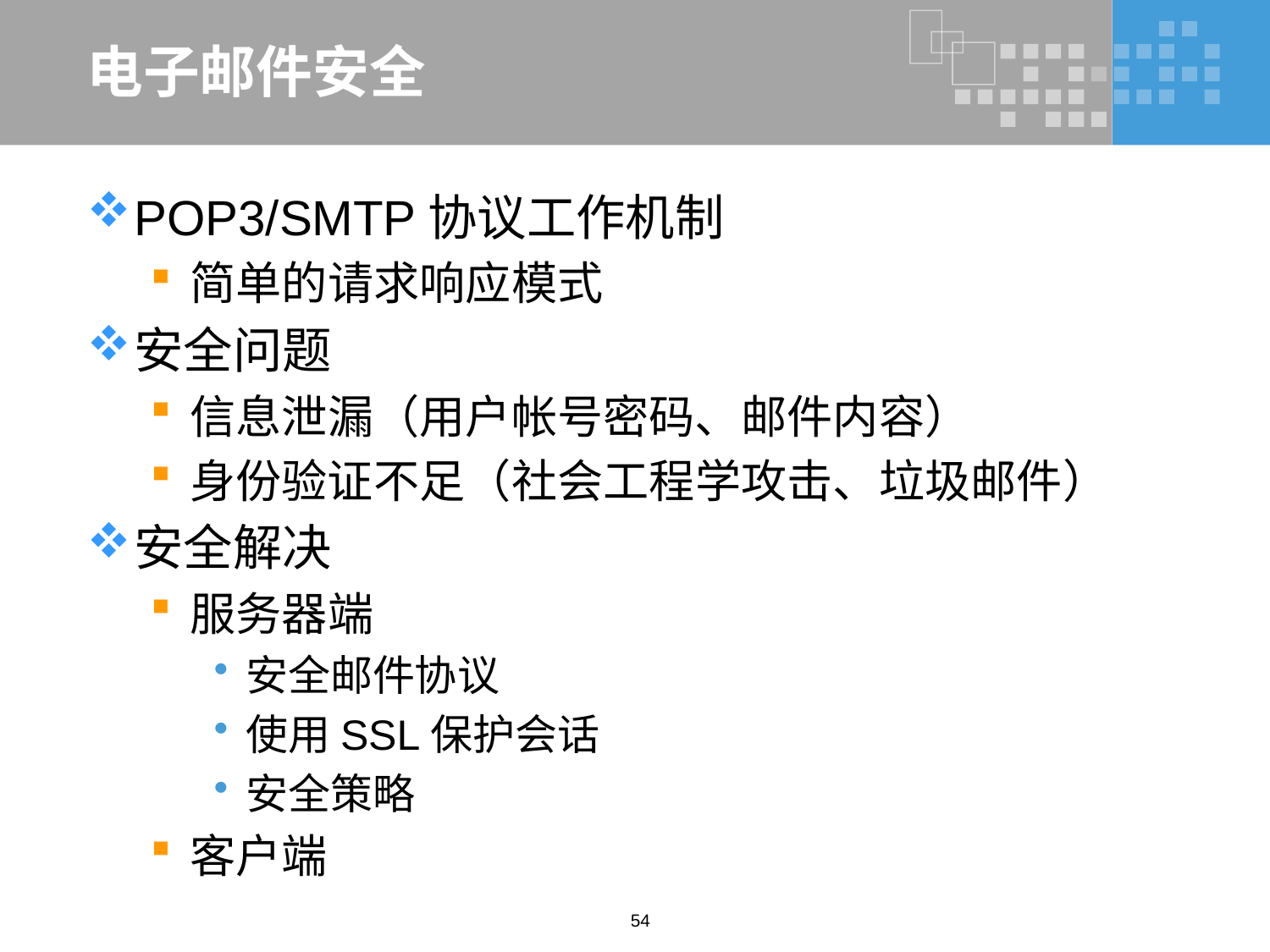

# 电子邮件安全
POP3/SMTP协议工作机制
简单的请求响应模式
安全问题
信息泄漏（用户帐号密码、邮件内容）
身份验证不足（社会工程学攻击、垃圾邮件）
安全解决
服务器端
安全邮件协议
使用SSL保护会话
安全策略
客户端
54